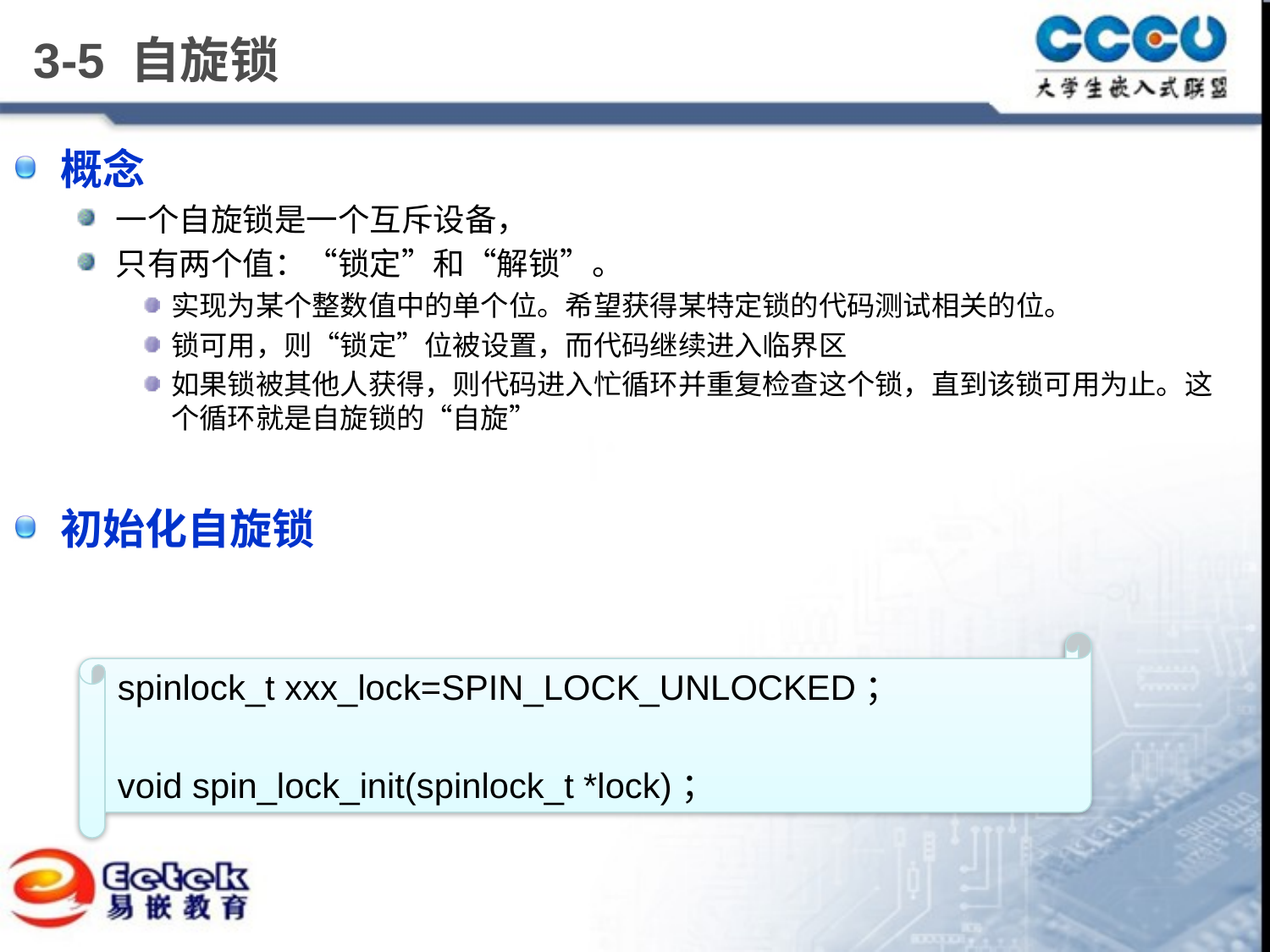

# 3-5 自旋锁
概念
一个自旋锁是一个互斥设备，
只有两个值：“锁定”和“解锁”。
实现为某个整数值中的单个位。希望获得某特定锁的代码测试相关的位。
锁可用，则“锁定”位被设置，而代码继续进入临界区
如果锁被其他人获得，则代码进入忙循环并重复检查这个锁，直到该锁可用为止。这个循环就是自旋锁的“自旋”

初始化自旋锁

spinlock_t xxx_lock=SPIN_LOCK_UNLOCKED；

void spin_lock_init(spinlock_t *lock)；